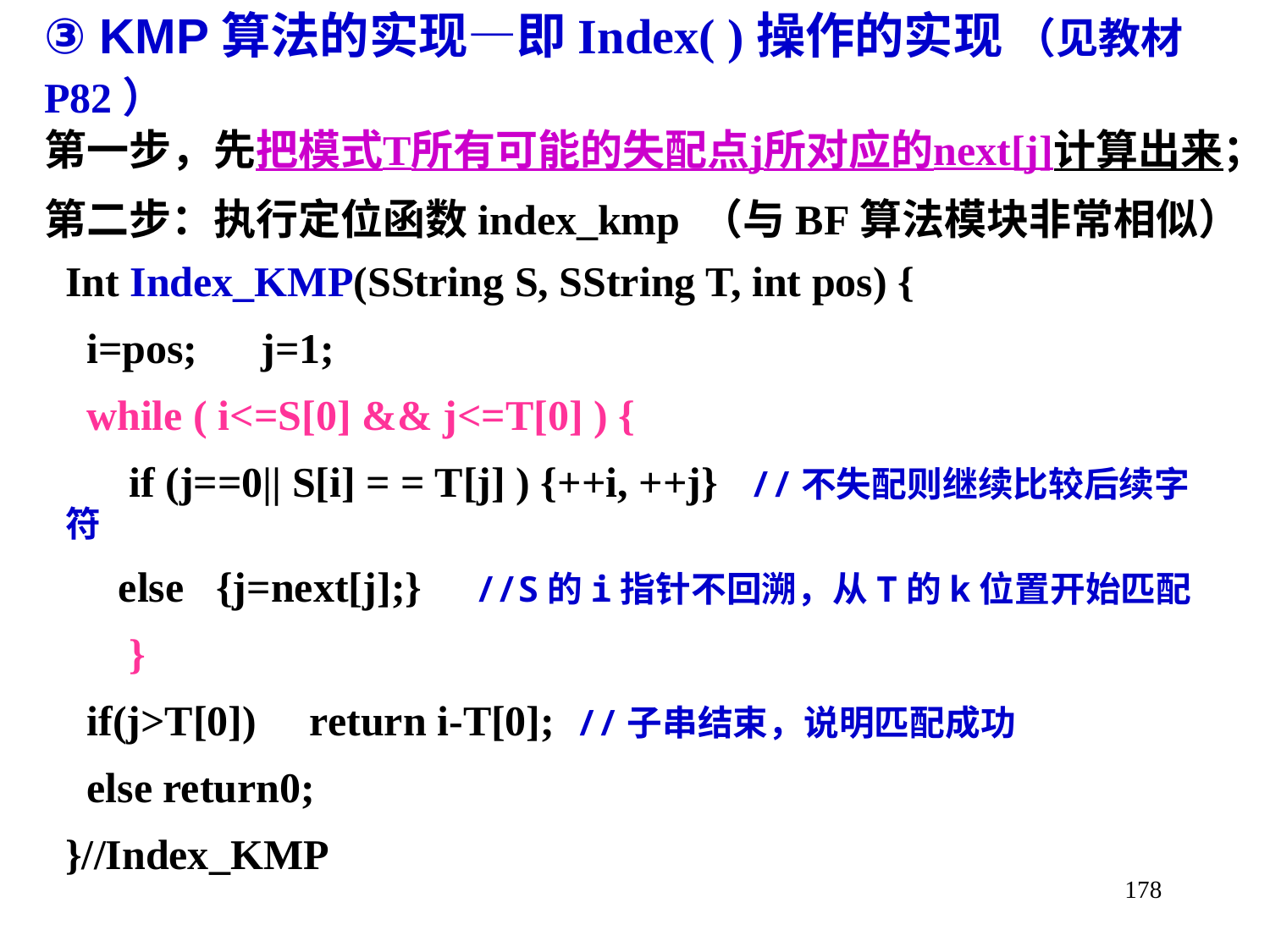

# ③ KMP算法的实现—即Index( )操作的实现 （见教材P82）
第一步，先把模式T所有可能的失配点j所对应的next[j]计算出来；
第二步：执行定位函数index_kmp （与BF算法模块非常相似）
Int Index_KMP(SString S, SString T, int pos) {
  i=pos;      j=1;
  while ( i<=S[0] && j<=T[0] ) {
      if (j==0|| S[i] = = T[j] ) {++i, ++j}   //不失配则继续比较后续字符
     else   {j=next[j];}     //S的i指针不回溯，从T的k位置开始匹配
      }
  if(j>T[0])     return i-T[0];  //子串结束，说明匹配成功
  else return0;
}//Index_KMP
178